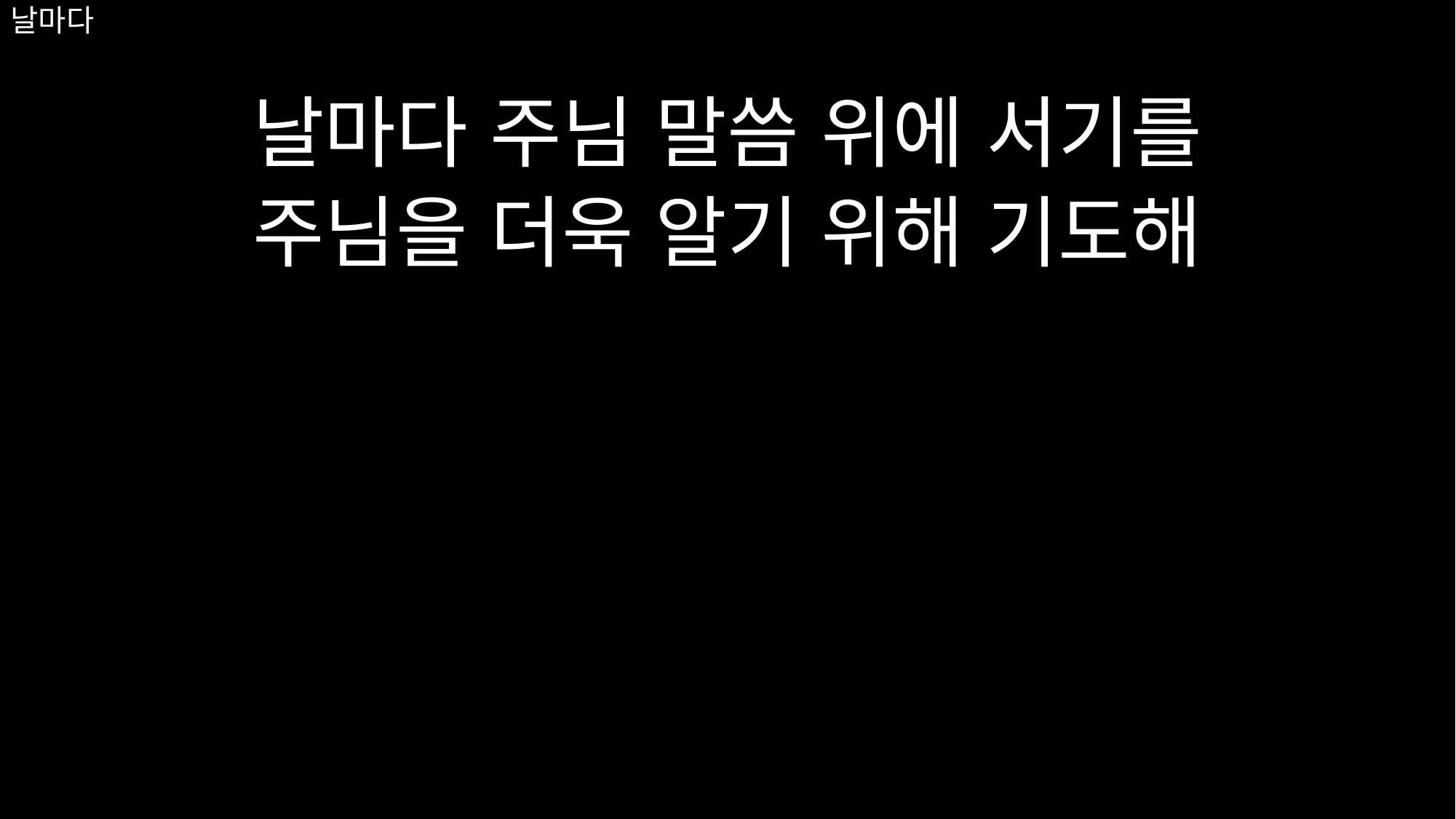

# 날마다
날마다 주님 말씀 위에 서기를
주님을 더욱 알기 위해 기도해